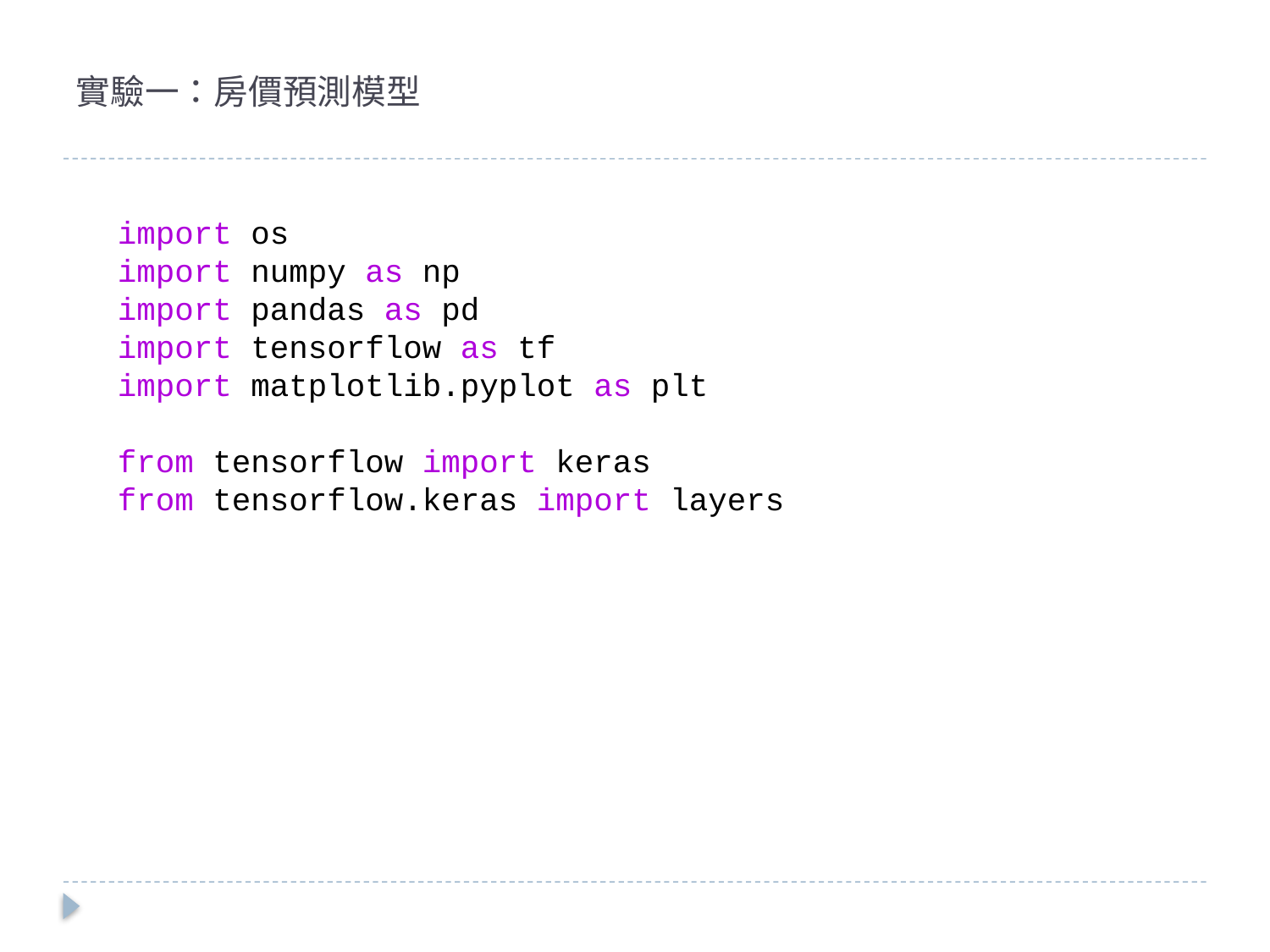

# 實驗一：房價預測模型
import os
import numpy as np
import pandas as pd
import tensorflow as tf
import matplotlib.pyplot as plt
from tensorflow import keras
from tensorflow.keras import layers